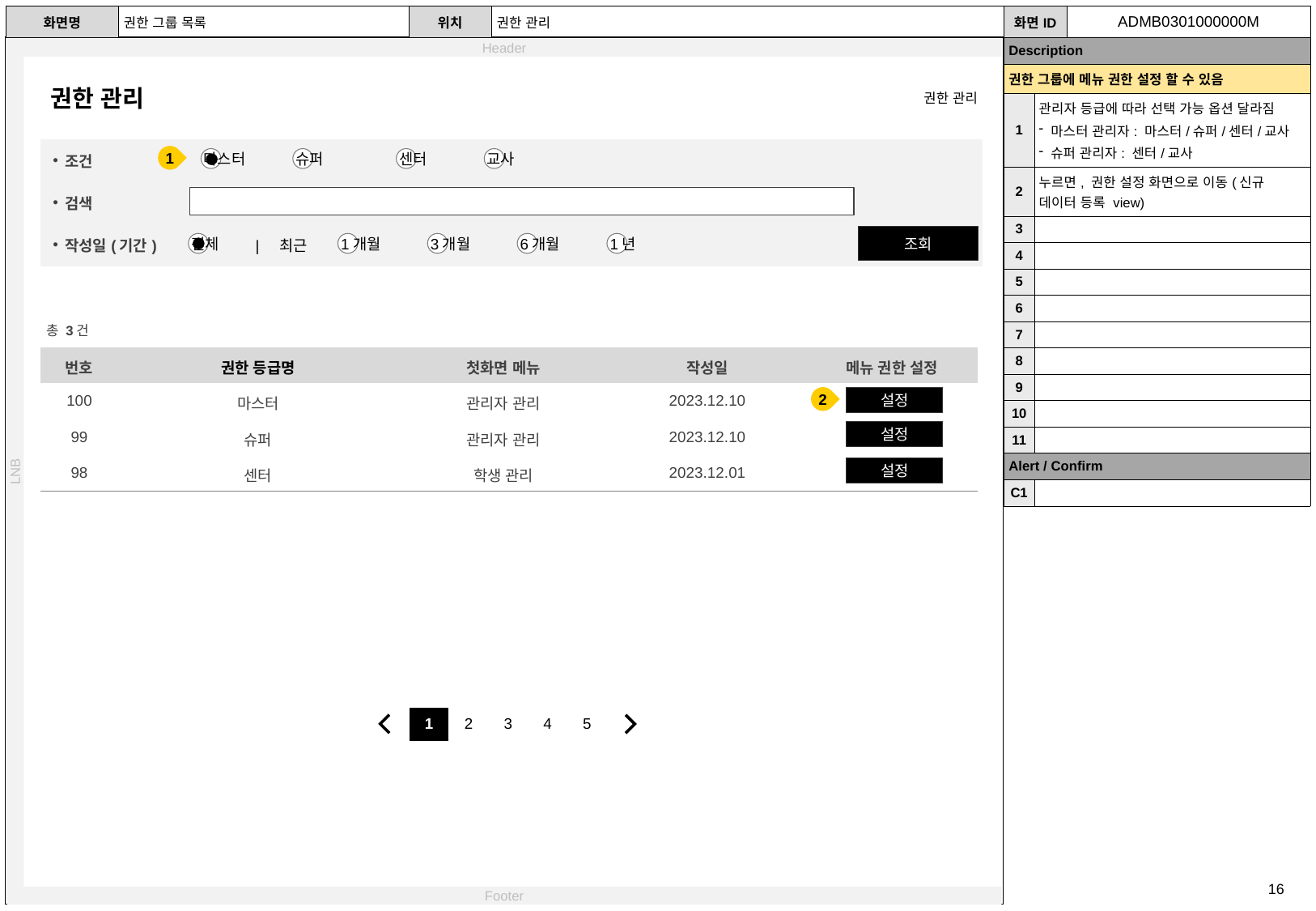

| 화면명 | 권한 그룹 목록 | 위치 | 권한 관리 | 화면ID | ADMB0301000000M |
| --- | --- | --- | --- | --- | --- |
| Description |  |
| --- | --- |
| 권한 그룹에 메뉴 권한 설정 할 수 있음 | 주요 로직, 특정 OS 전용 등… 특별히 기재해야 할 사항이 있는 경우 활용 (없으면 생략 가능) |
| 1 | 관리자 등급에 따라 선택 가능 옵션 달라짐 마스터 관리자: 마스터/슈퍼/센터/교사 슈퍼 관리자: 센터/교사 |
| 2 | 누르면, 권한 설정 화면으로 이동(신규 데이터 등록 view) |
| 3 |  |
| 4 |  |
| 5 |  |
| 6 |  |
| 7 |  |
| 8 |  |
| 9 |  |
| 10 |  |
| 11 |  |
| Alert / Confirm |  |
| C1 |  |
권한 관리
권한 관리
| 조건 |  |
| --- | --- |
| 검색 |  |
| 작성일(기간) | | 최근 |
1

마스터

슈퍼
센터
교사

조회
전체

1개월
3개월
6개월
1년
총 3건
| 번호 | 권한 등급명 | 첫화면 메뉴 | 작성일 | 메뉴 권한 설정 |
| --- | --- | --- | --- | --- |
| 100 | 마스터 | 관리자 관리 | 2023.12.10 |  |
| 99 | 슈퍼 | 관리자 관리 | 2023.12.10 |  |
| 98 | 센터 | 학생 관리 | 2023.12.01 |  |
2

설정
설정
설정
| 1 | 2 | 3 | 4 | 5 |
| --- | --- | --- | --- | --- |